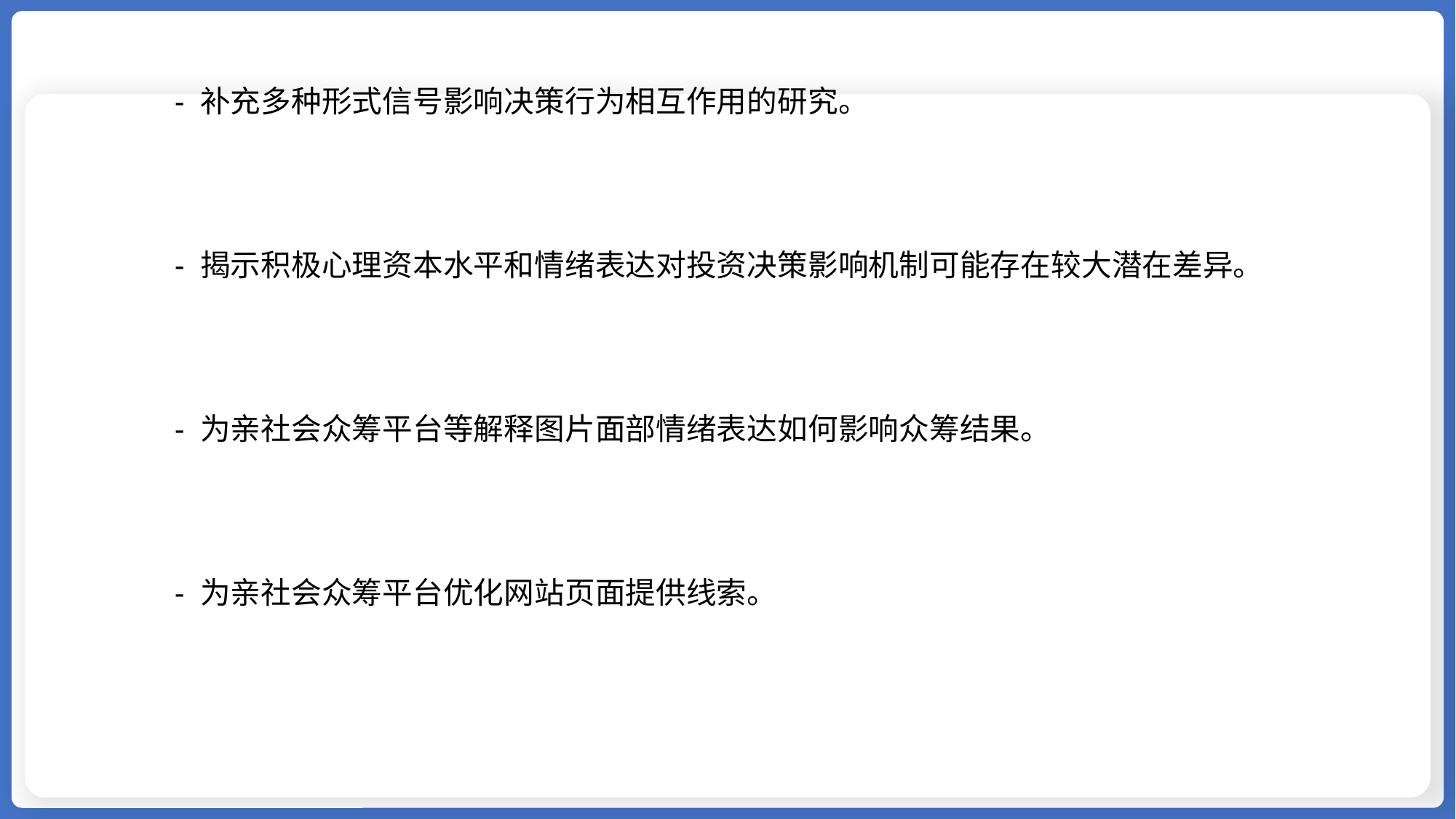

- 补充多种形式信号影响决策行为相互作用的研究。

- 揭示积极心理资本水平和情绪表达对投资决策影响机制可能存在较大潜在差异。
- 为亲社会众筹平台等解释图片面部情绪表达如何影响众筹结果。
- 为亲社会众筹平台优化网站页面提供线索。